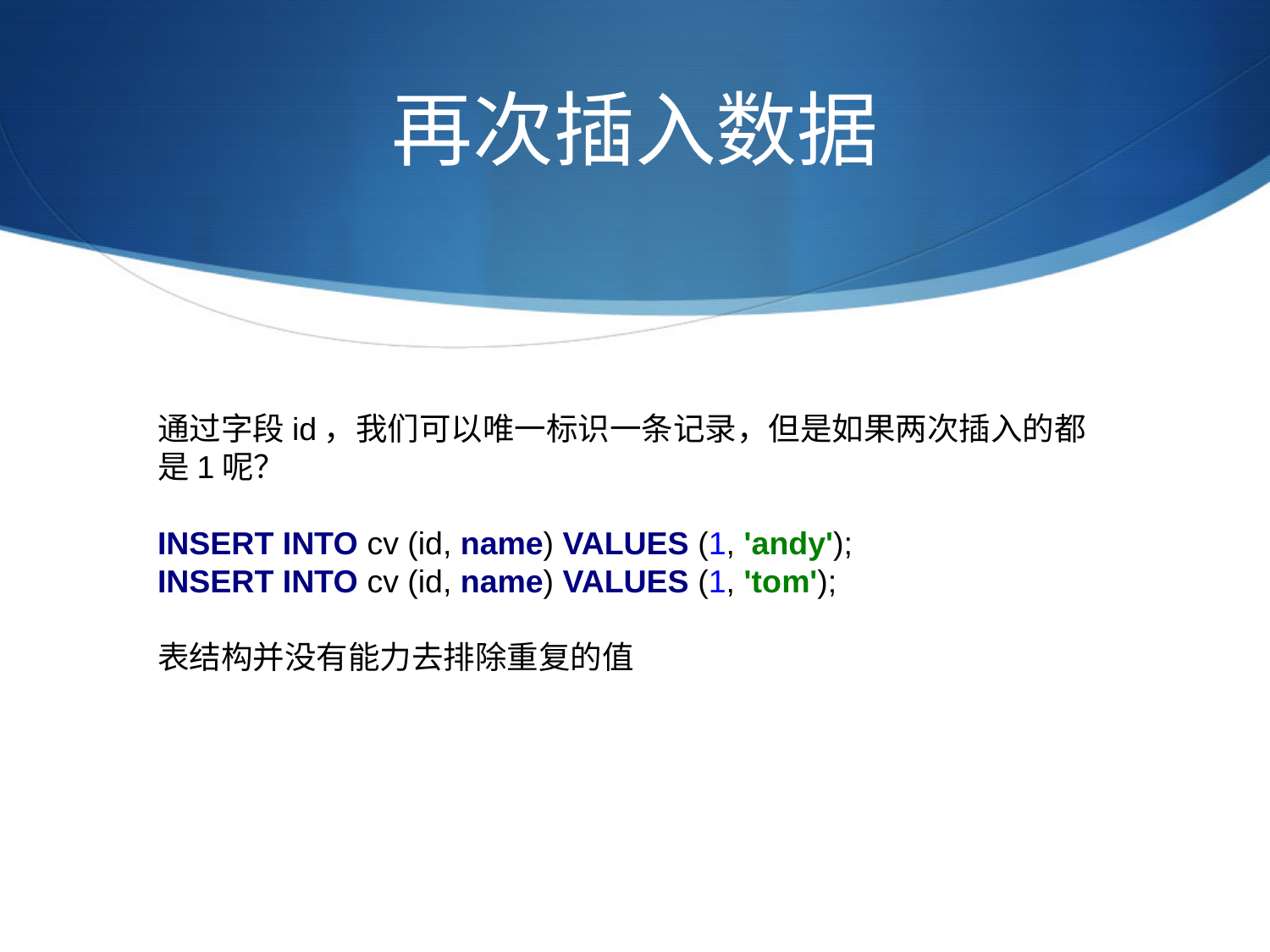

# 再次插入数据
通过字段id，我们可以唯一标识一条记录，但是如果两次插入的都是1呢？

INSERT INTO cv (id, name) VALUES (1, 'andy');
INSERT INTO cv (id, name) VALUES (1, 'tom');

表结构并没有能力去排除重复的值